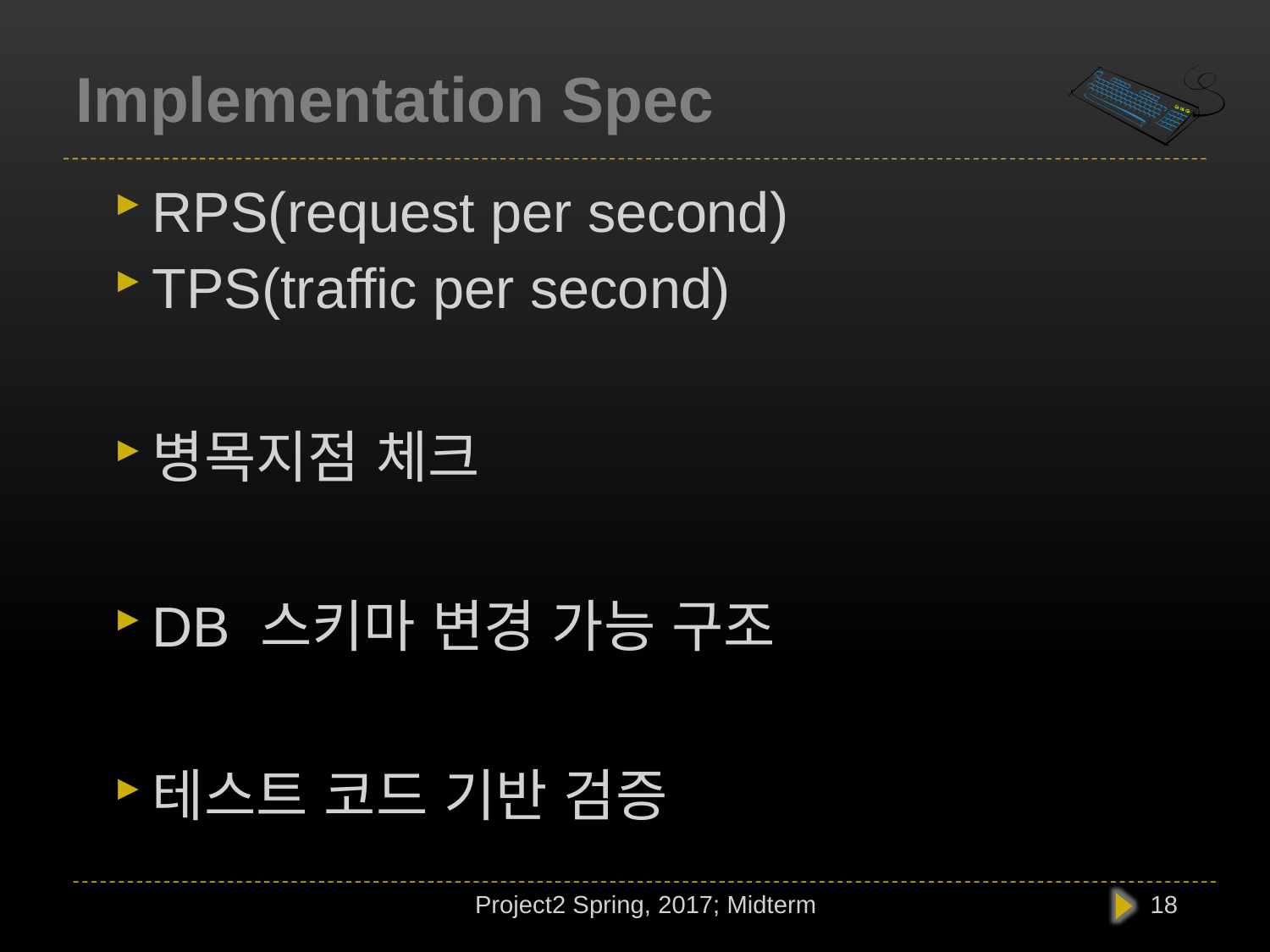

# Implementation Spec
RPS(request per second)
TPS(traffic per second)

병목지점 체크

DB 스키마 변경 가능 구조

테스트 코드 기반 검증

Project2 Spring, 2017; Midterm
18